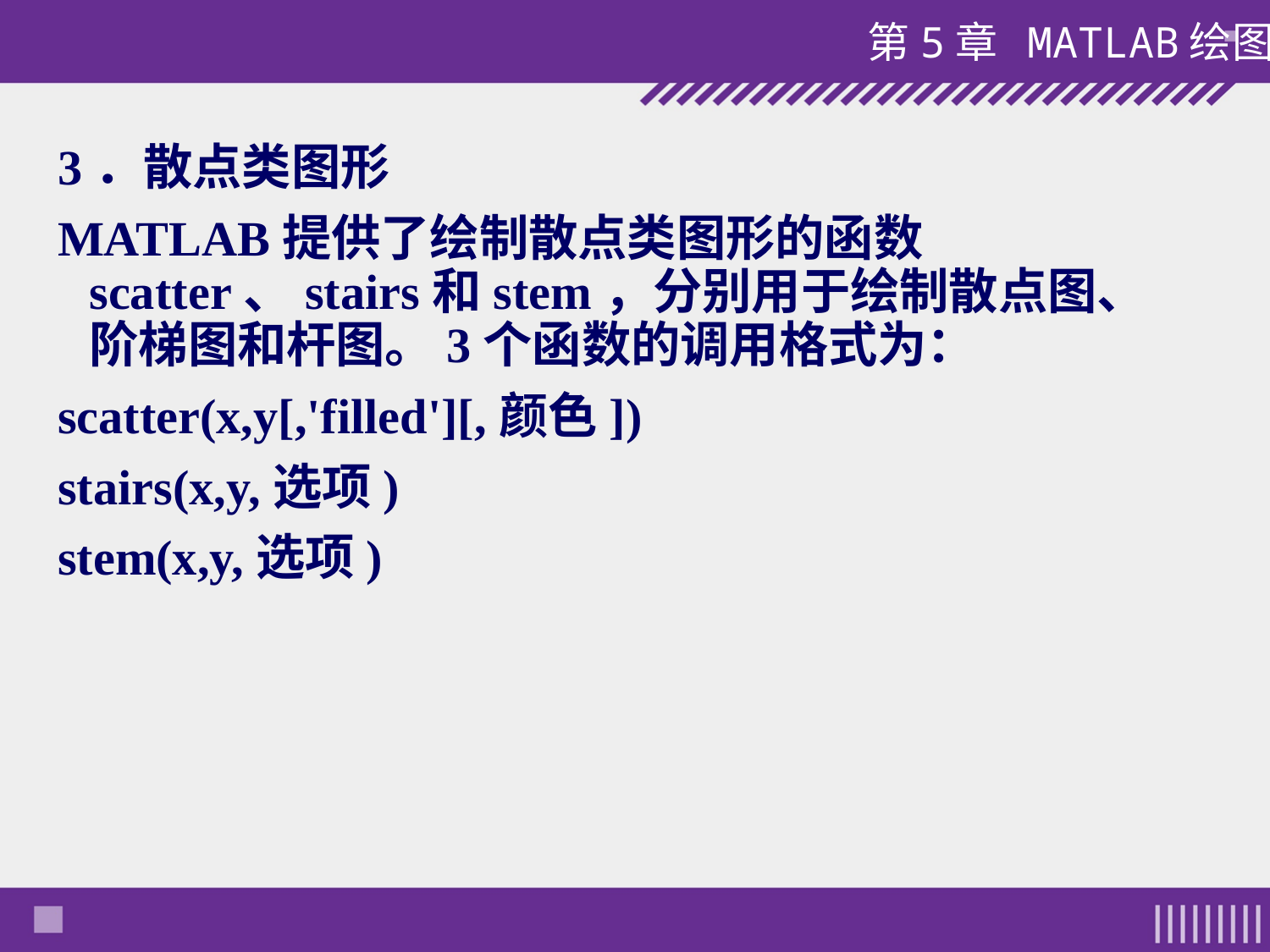

3．散点类图形
MATLAB提供了绘制散点类图形的函数scatter、stairs和stem，分别用于绘制散点图、阶梯图和杆图。3个函数的调用格式为：
scatter(x,y[,'filled'][,颜色])
stairs(x,y,选项)
stem(x,y,选项)